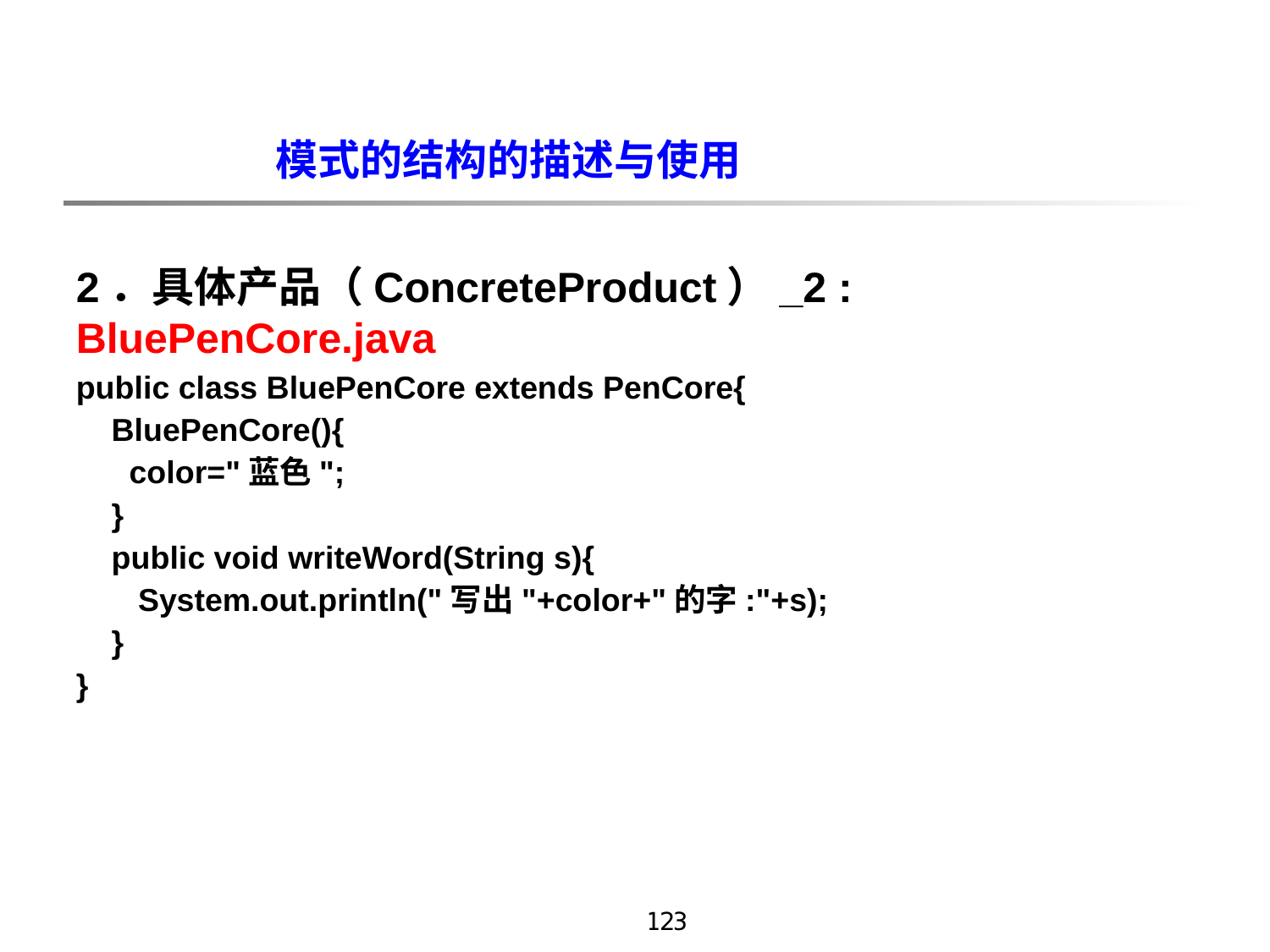

模式的结构的描述与使用

2．具体产品（ConcreteProduct）_2 : BluePenCore.java
public class BluePenCore extends PenCore{
    BluePenCore(){
      color="蓝色";
    }
    public void writeWord(String s){
       System.out.println("写出"+color+"的字:"+s);
    }
}

123